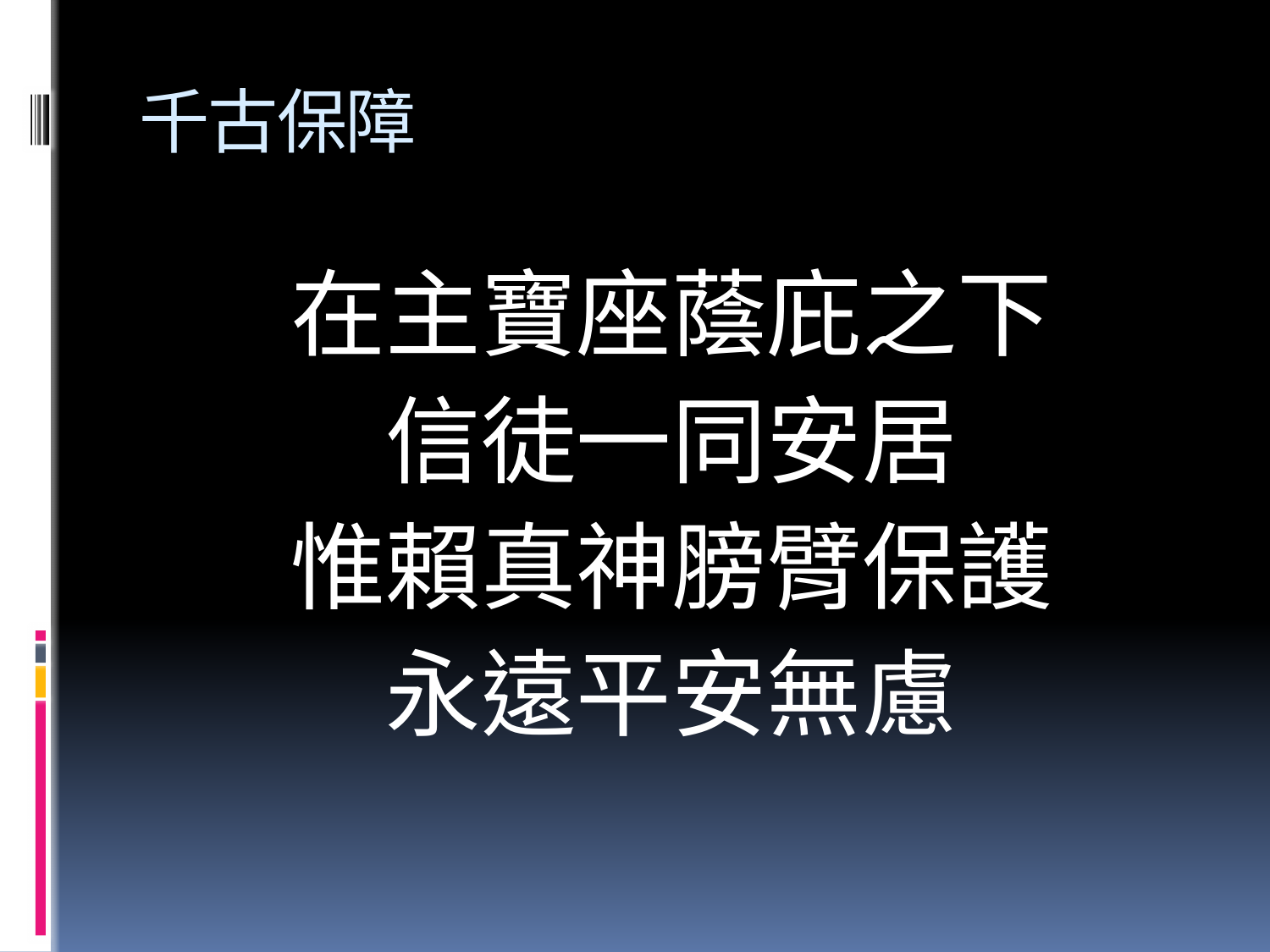

# 千古保障
在主寶座蔭庇之下
信徒一同安居
惟賴真神膀臂保護
永遠平安無慮